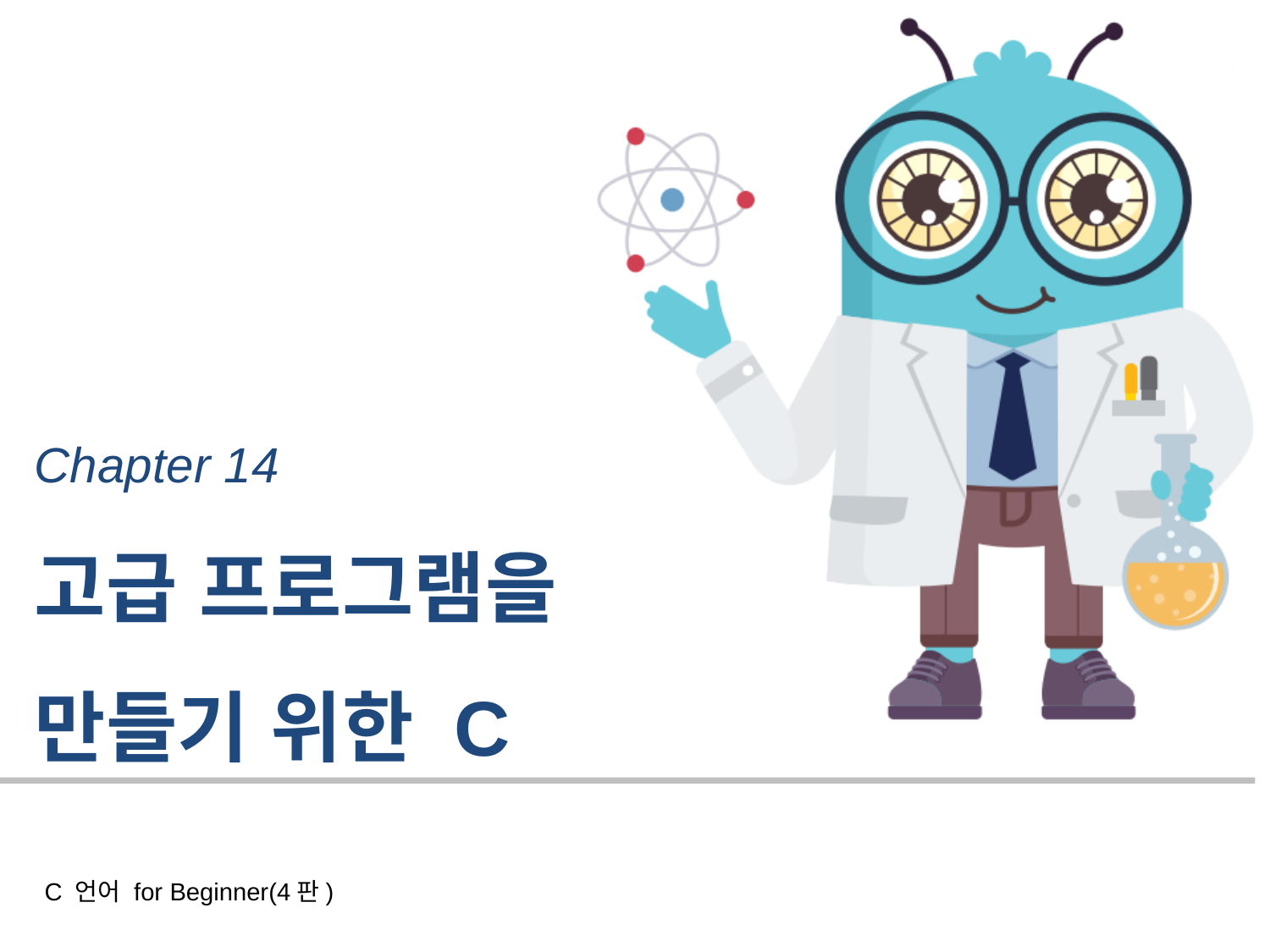

# Chapter 14 고급 프로그램을 만들기 위한 C